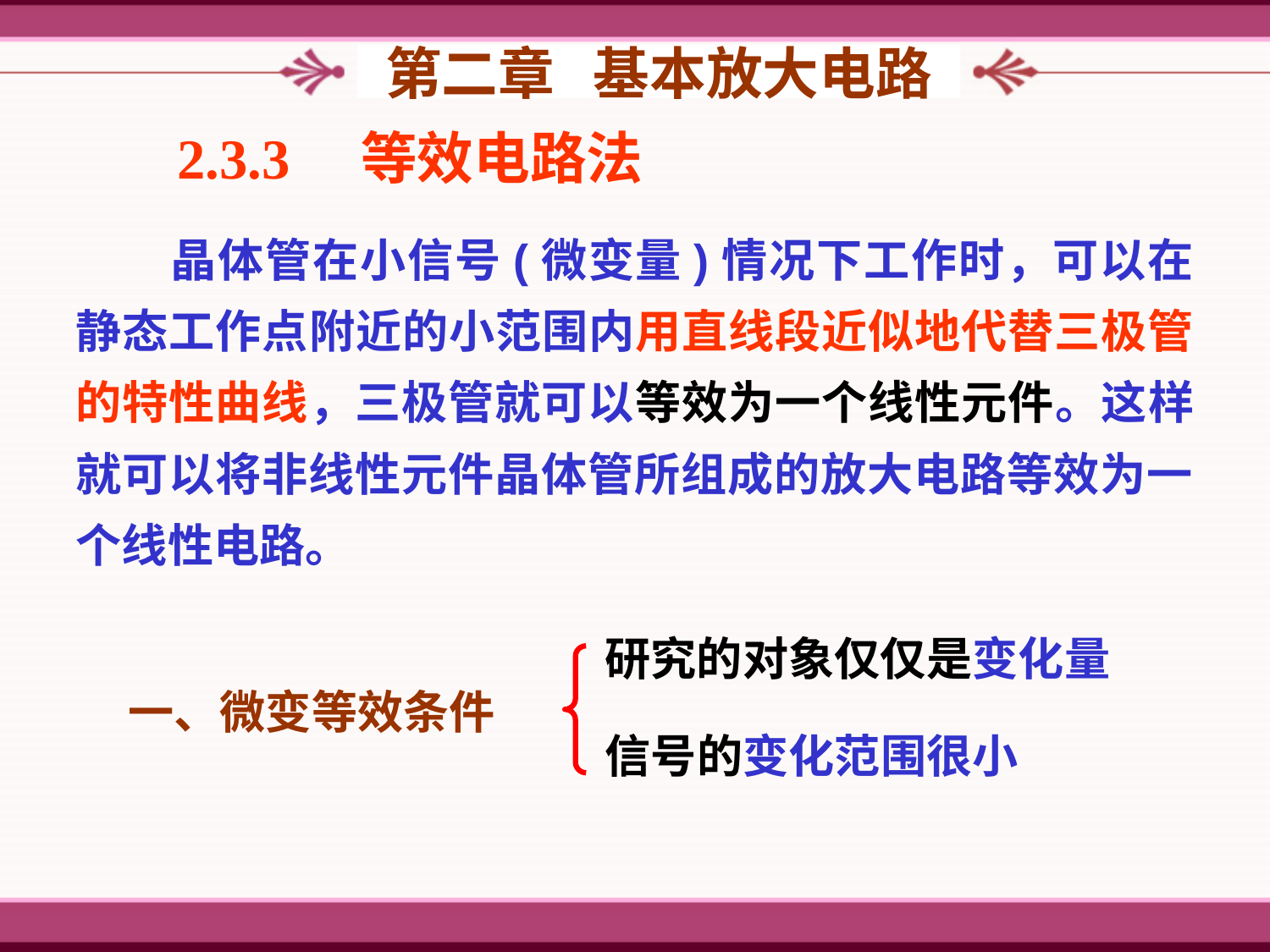

第二章   基本放大电路
2.3.3　等效电路法
　　晶体管在小信号(微变量)情况下工作时，可以在静态工作点附近的小范围内用直线段近似地代替三极管的特性曲线，三极管就可以等效为一个线性元件。这样就可以将非线性元件晶体管所组成的放大电路等效为一个线性电路。
研究的对象仅仅是变化量

一、微变等效条件
信号的变化范围很小